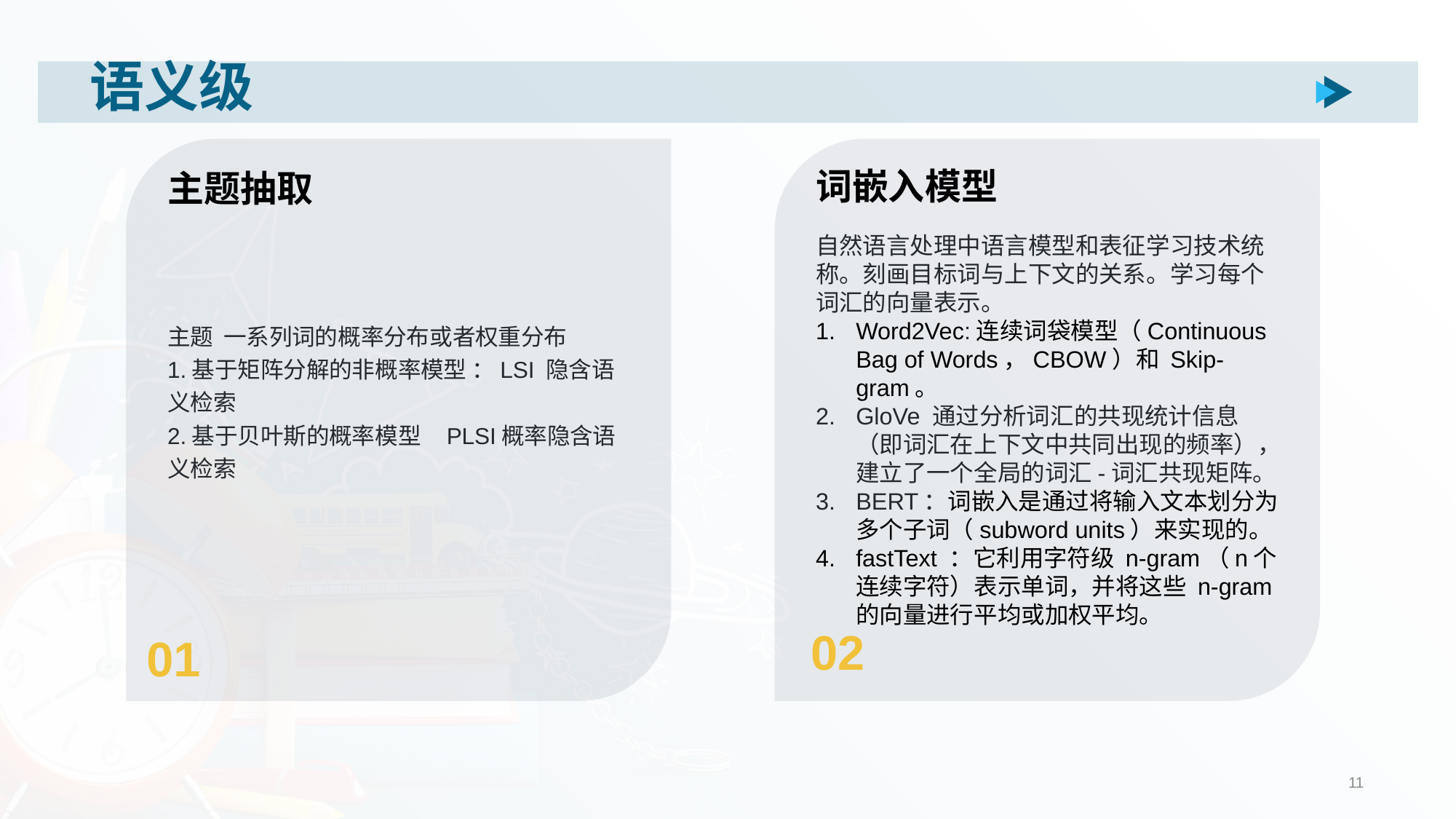

# 语义级

主题抽取
主题  一系列词的概率分布或者权重分布
1.基于矩阵分解的非概率模型 ：LSI 隐含语义检索
2.基于贝叶斯的概率模型    PLSI概率隐含语义检索
01

词嵌入模型
自然语言处理中语言模型和表征学习技术统称。刻画目标词与上下文的关系。学习每个词汇的向量表示。
Word2Vec:连续词袋模型（Continuous Bag of Words，CBOW）和 Skip-gram。
GloVe 通过分析词汇的共现统计信息（即词汇在上下文中共同出现的频率），建立了一个全局的词汇-词汇共现矩阵。
BERT：词嵌入是通过将输入文本划分为多个子词（subword units）来实现的。
fastText ：它利用字符级 n-gram（n个连续字符）表示单词，并将这些 n-gram 的向量进行平均或加权平均。
02
11